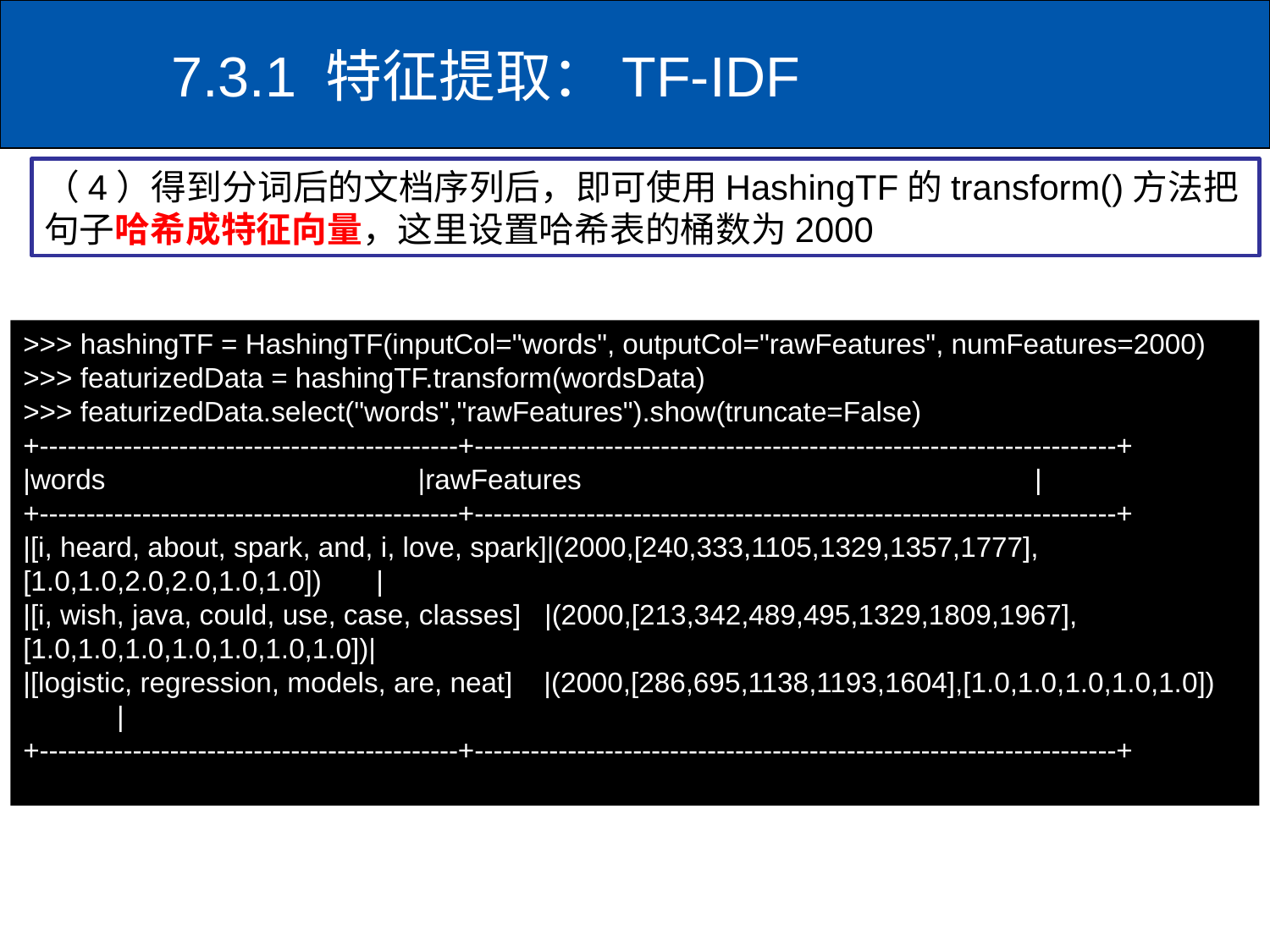

# 7.3.1 特征提取：TF-IDF
（4）得到分词后的文档序列后，即可使用HashingTF的transform()方法把句子哈希成特征向量，这里设置哈希表的桶数为2000
>>> hashingTF = HashingTF(inputCol="words", outputCol="rawFeatures", numFeatures=2000)
>>> featurizedData = hashingTF.transform(wordsData)
>>> featurizedData.select("words","rawFeatures").show(truncate=False)
+---------------------------------------------+---------------------------------------------------------------------+
|words                                        |rawFeatures                                                          |
+---------------------------------------------+---------------------------------------------------------------------+
|[i, heard, about, spark, and, i, love, spark]|(2000,[240,333,1105,1329,1357,1777],[1.0,1.0,2.0,2.0,1.0,1.0])       |
|[i, wish, java, could, use, case, classes]   |(2000,[213,342,489,495,1329,1809,1967],[1.0,1.0,1.0,1.0,1.0,1.0,1.0])|
|[logistic, regression, models, are, neat]    |(2000,[286,695,1138,1193,1604],[1.0,1.0,1.0,1.0,1.0])                |
+---------------------------------------------+---------------------------------------------------------------------+